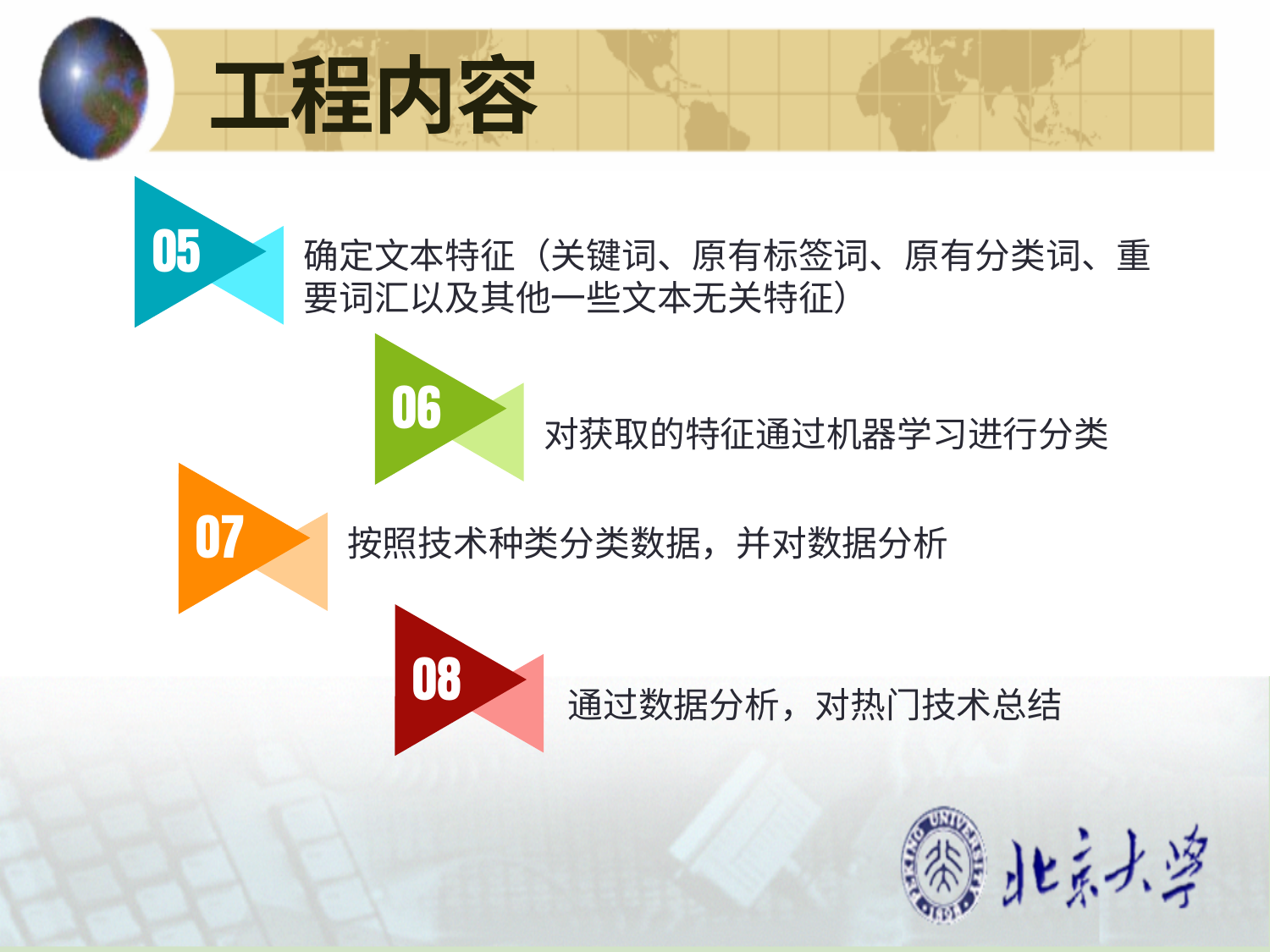

工程内容
05

确定文本特征（关键词、原有标签词、原有分类词、重要词汇以及其他一些文本无关特征）
06

对获取的特征通过机器学习进行分类
07
按照技术种类分类数据，并对数据分析

08

通过数据分析，对热门技术总结